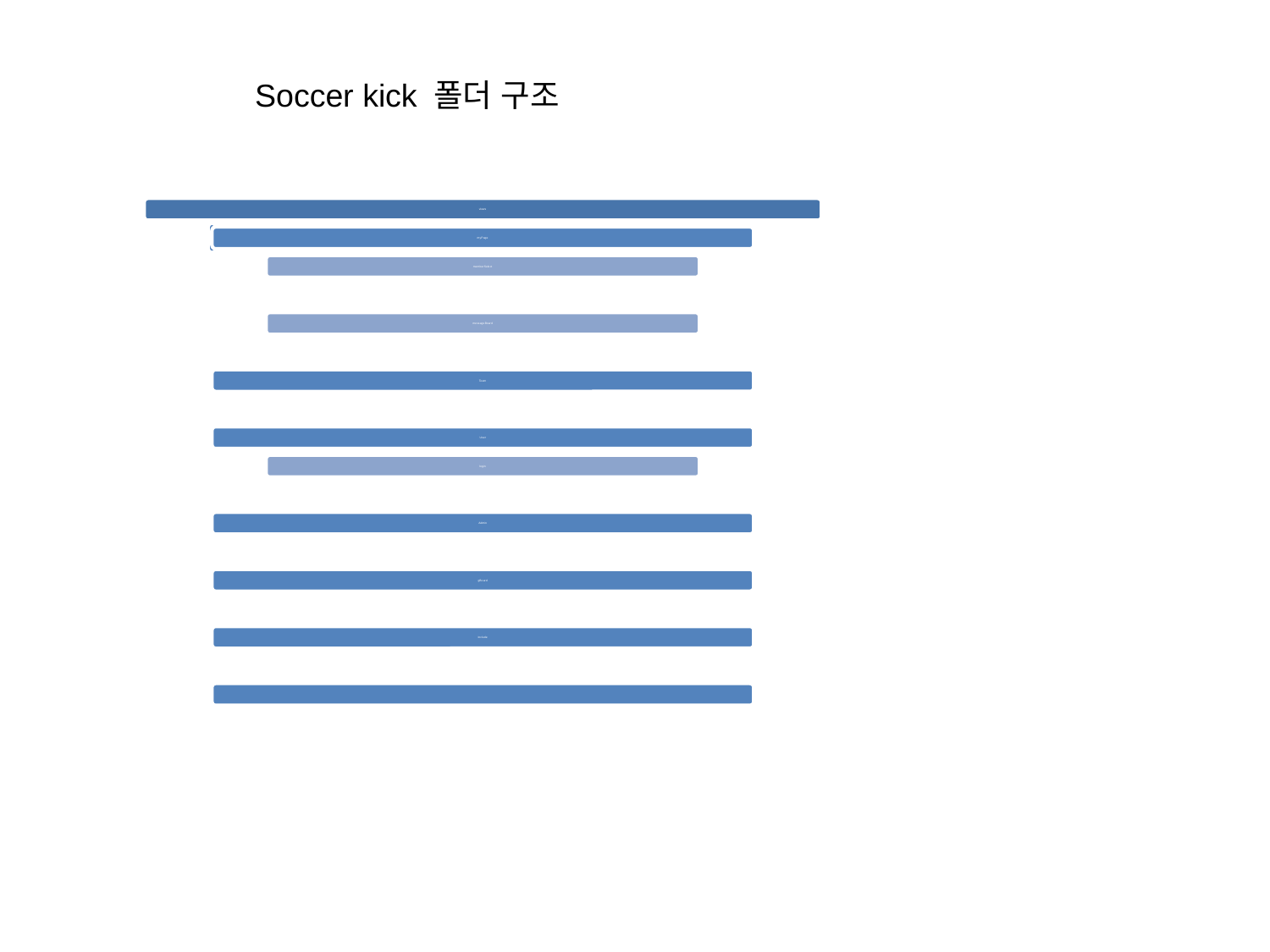

Soccer kick 폴더 구조
views
myPage
memberSelect
Team
User
Admin
gBoard
Include
messageBoard
login